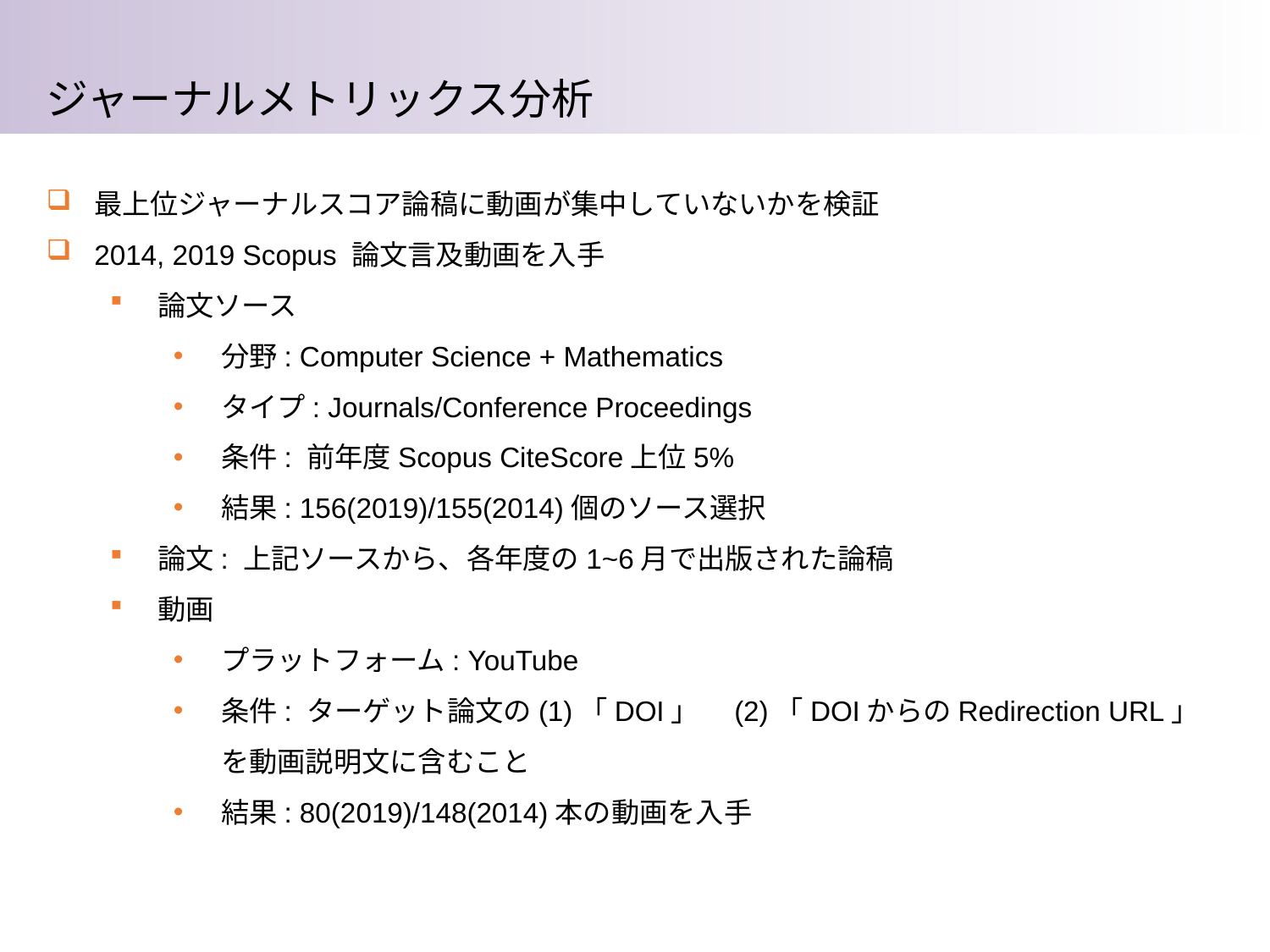

ジャーナルメトリックス分析
最上位ジャーナルスコア論稿に動画が集中していないかを検証
2014, 2019 Scopus 論文言及動画を入手
論文ソース
分野: Computer Science + Mathematics
タイプ: Journals/Conference Proceedings
条件: 前年度Scopus CiteScore上位5%
結果: 156(2019)/155(2014)個のソース選択
論文: 上記ソースから、各年度の1~6月で出版された論稿
動画
プラットフォーム: YouTube
条件: ターゲット論文の(1)「DOI」　(2)「DOIからのRedirection URL」を動画説明文に含むこと
結果: 80(2019)/148(2014)本の動画を入手